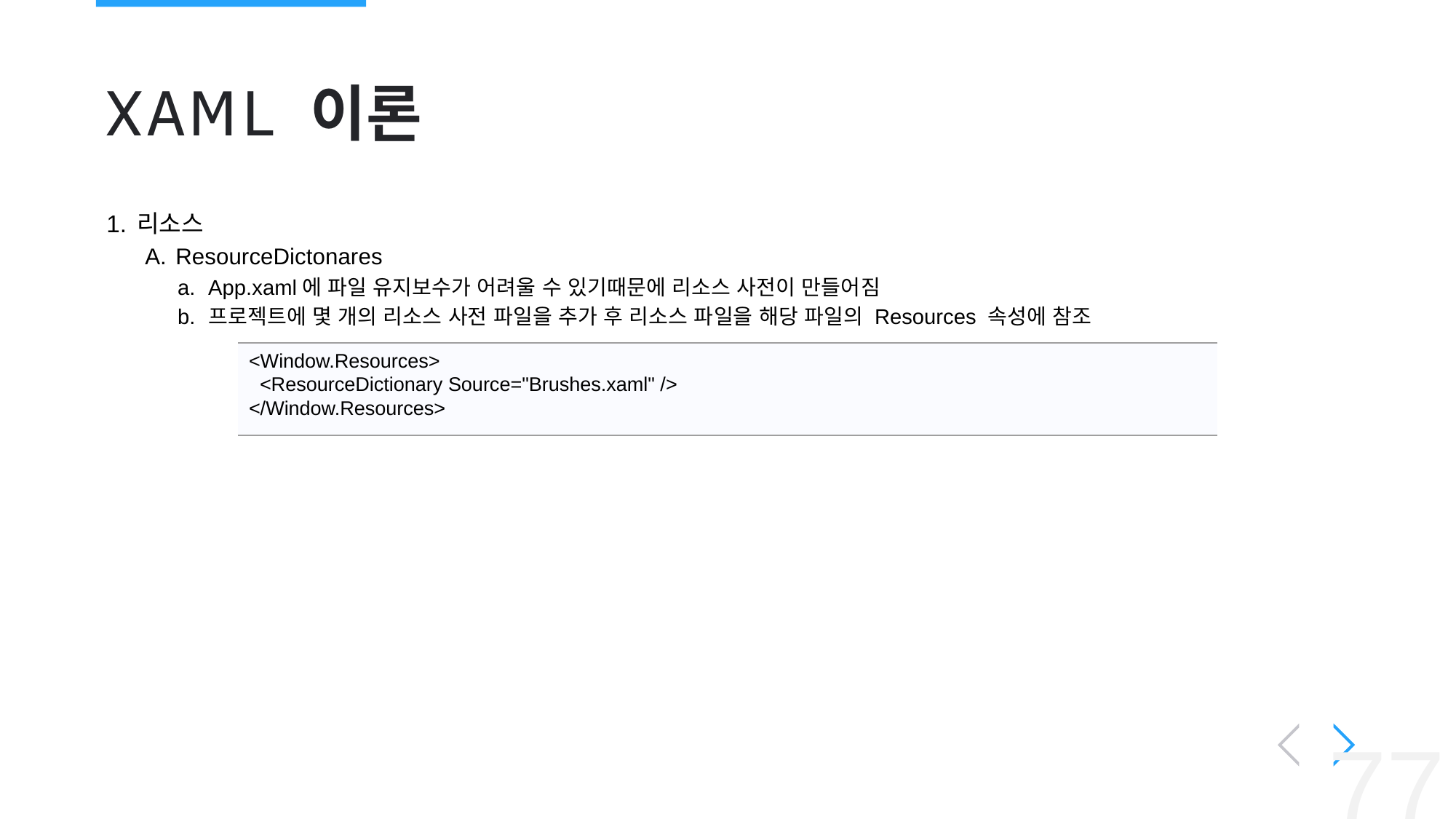

# XAML 이론
리소스
ResourceDictonares
App.xaml에 파일 유지보수가 어려울 수 있기때문에 리소스 사전이 만들어짐
프로젝트에 몇 개의 리소스 사전 파일을 추가 후 리소스 파일을 해당 파일의 Resources 속성에 참조

<Window.Resources>
  <ResourceDictionary Source="Brushes.xaml" />
</Window.Resources>
77